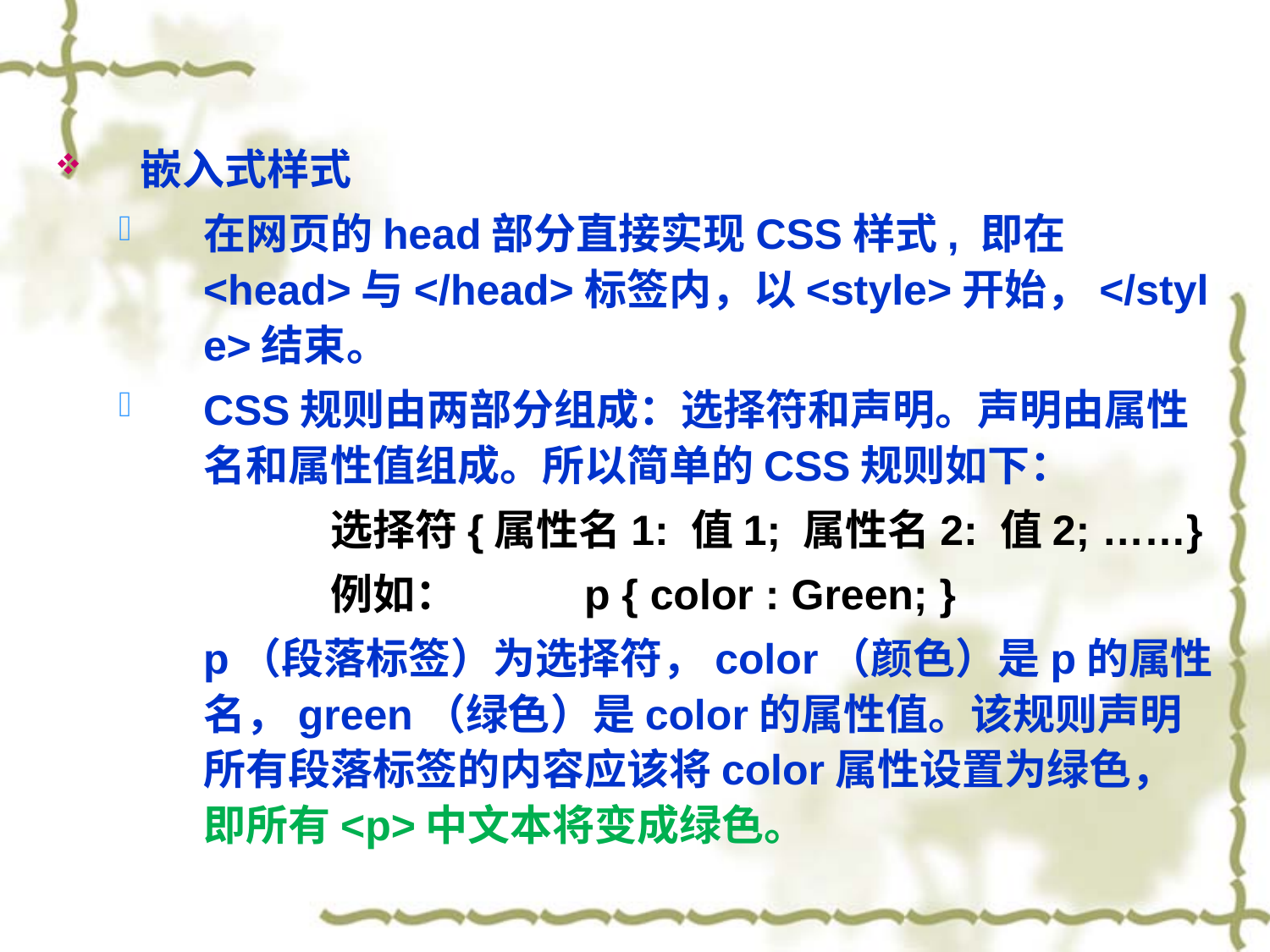

嵌入式样式
在网页的head部分直接实现CSS样式, 即在<head>与</head>标签内，以<style>开始，</style>结束。
CSS规则由两部分组成：选择符和声明。声明由属性名和属性值组成。所以简单的CSS规则如下：
		选择符{属性名1: 值1; 属性名2: 值2; ……}
		例如：	p { color : Green; }
	p（段落标签）为选择符，color（颜色）是p的属性名，green（绿色）是color的属性值。该规则声明所有段落标签的内容应该将color属性设置为绿色，即所有<p>中文本将变成绿色。